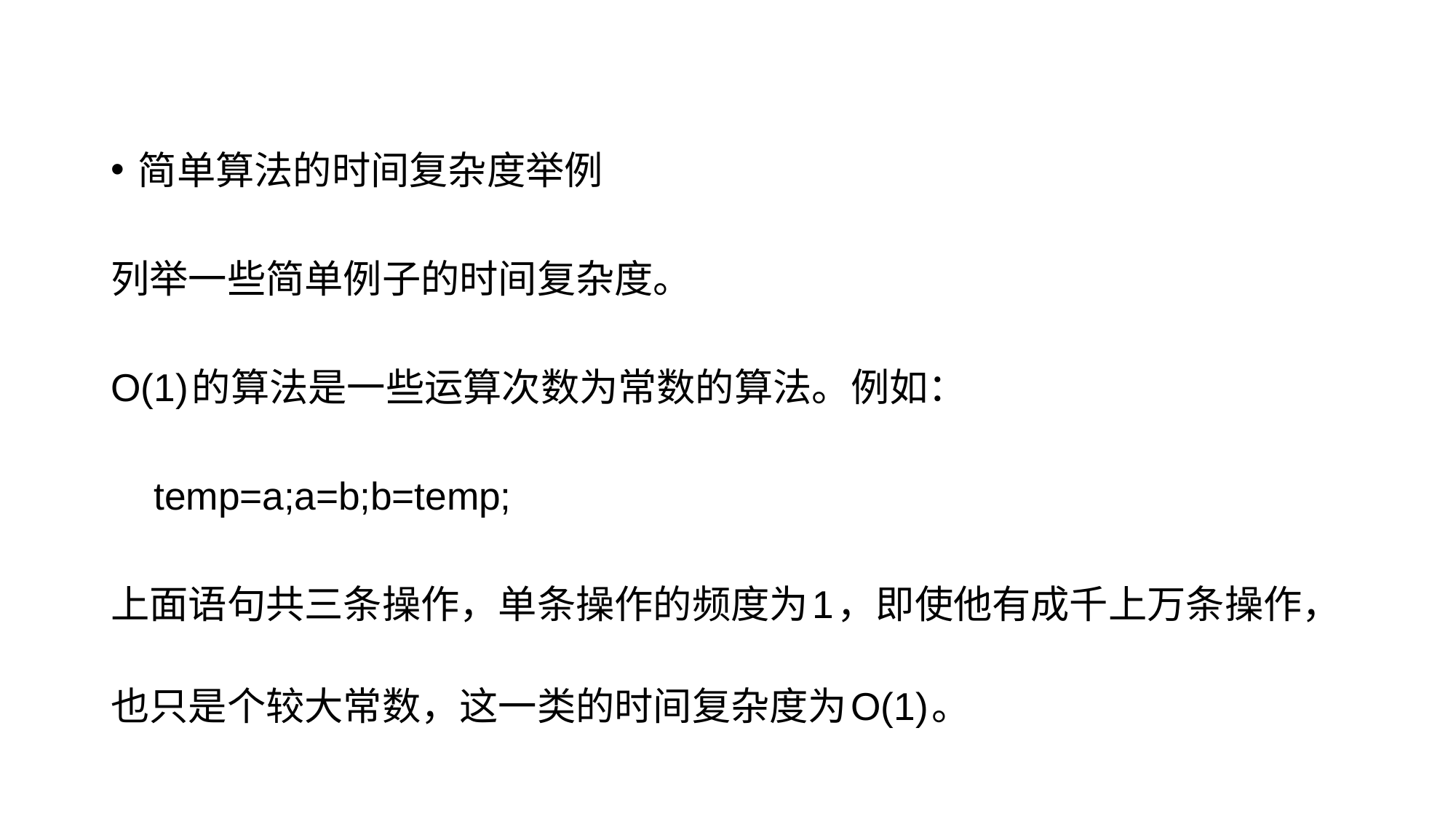

简单算法的时间复杂度举例
列举一些简单例子的时间复杂度。
O(1)的算法是一些运算次数为常数的算法。例如：
    temp=a;a=b;b=temp;
上面语句共三条操作，单条操作的频度为1，即使他有成千上万条操作，也只是个较大常数，这一类的时间复杂度为O(1)。